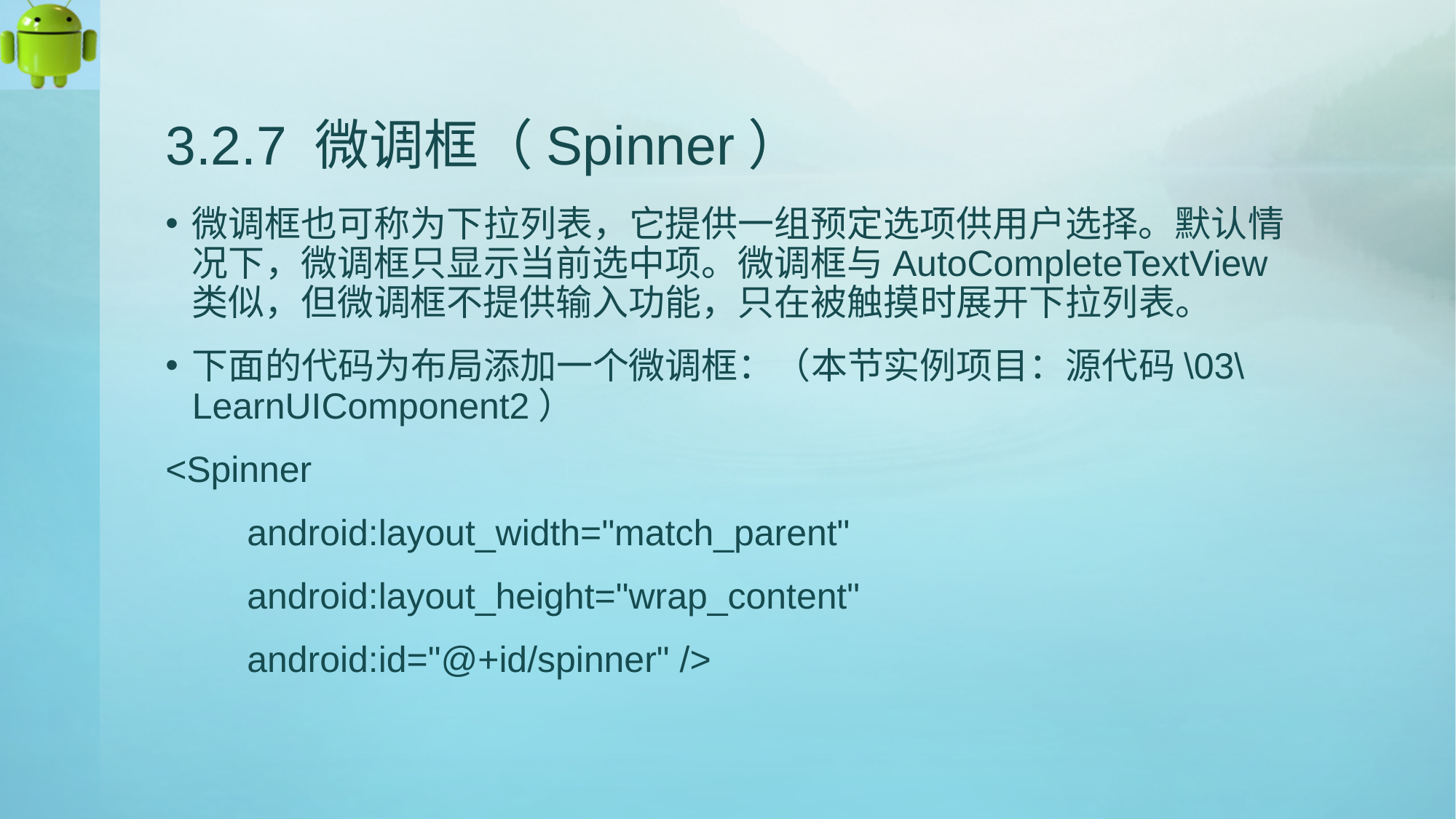

# 3.2.7 微调框（Spinner）
微调框也可称为下拉列表，它提供一组预定选项供用户选择。默认情况下，微调框只显示当前选中项。微调框与AutoCompleteTextView类似，但微调框不提供输入功能，只在被触摸时展开下拉列表。
下面的代码为布局添加一个微调框：（本节实例项目：源代码\03\LearnUIComponent2）
<Spinner
        android:layout_width="match_parent"
        android:layout_height="wrap_content"
        android:id="@+id/spinner" />